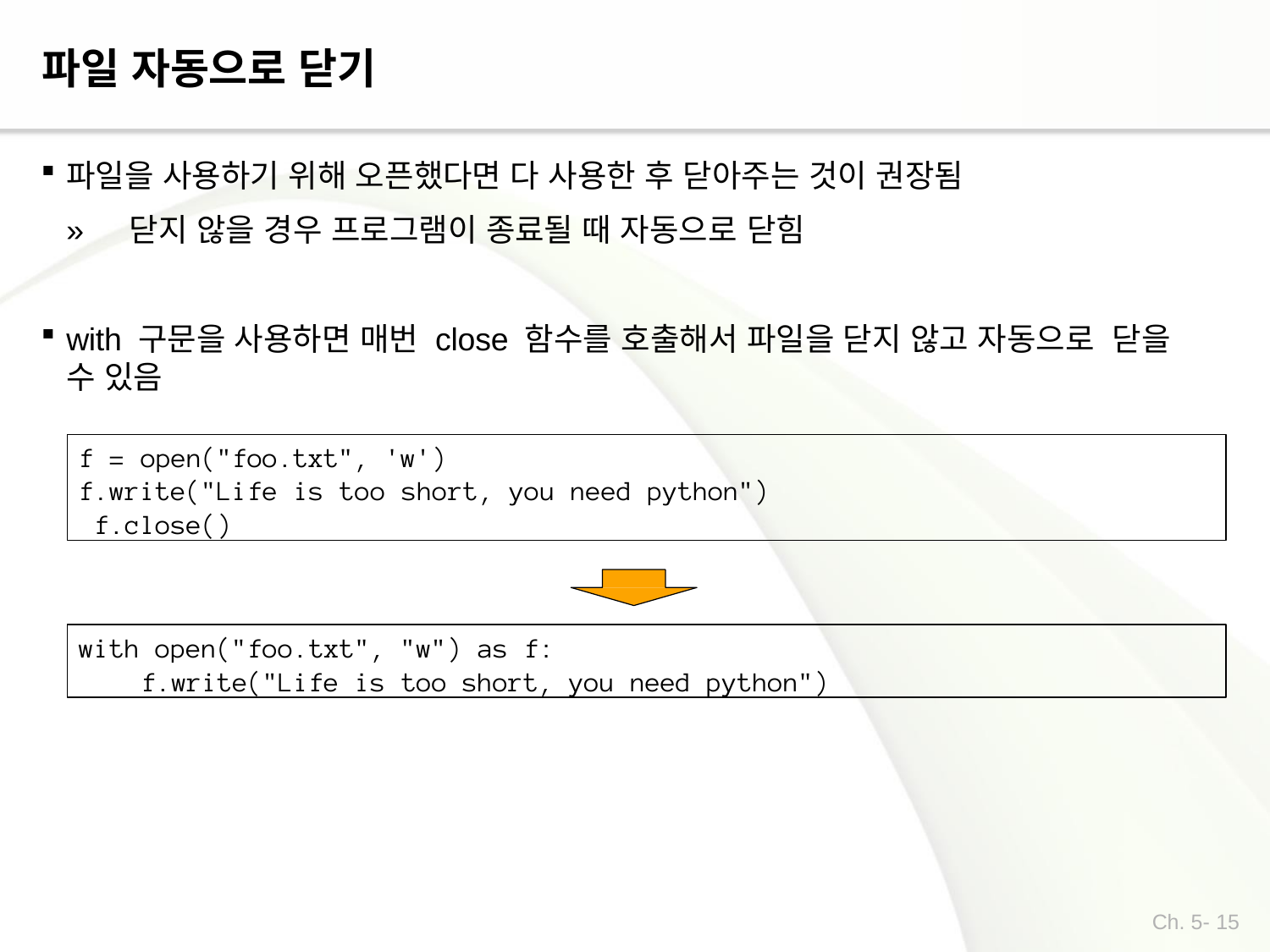

# 파일 자동으로 닫기
파일을 사용하기 위해 오픈했다면 다 사용한 후 닫아주는 것이 권장됨
»	닫지 않을 경우 프로그램이 종료될 때 자동으로 닫힘

with 구문을 사용하면 매번 close 함수를 호출해서 파일을 닫지 않고 자동으로  닫을 수 있음
f = open("foo.txt", 'w')
f.write("Life is too short, you need python")  f.close()

with open("foo.txt", "w") as f:
f.write("Life is too short, you need python")
Ch. 5- 15